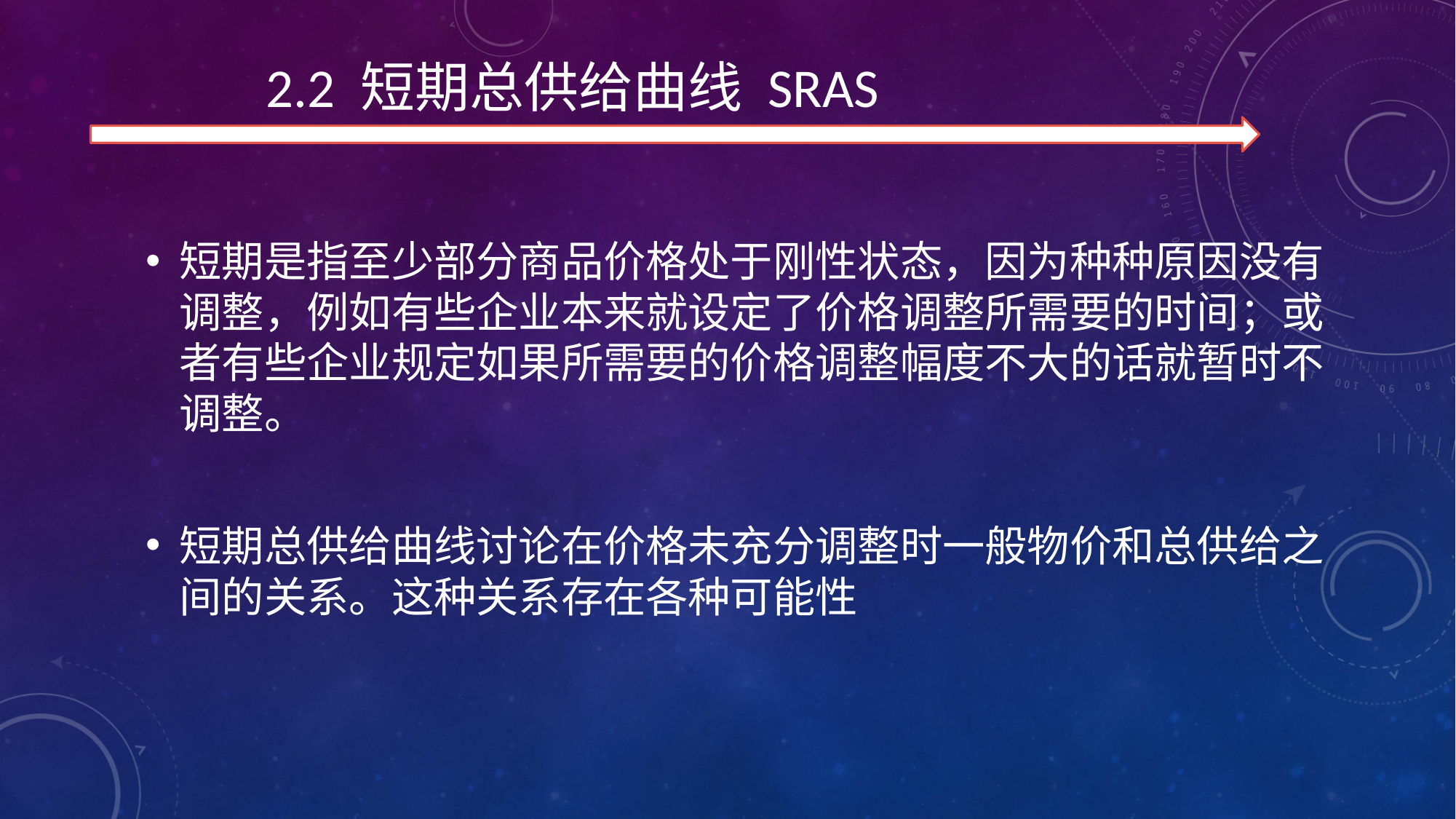

# 2.2 短期总供给曲线 sras

短期是指至少部分商品价格处于刚性状态，因为种种原因没有调整，例如有些企业本来就设定了价格调整所需要的时间；或者有些企业规定如果所需要的价格调整幅度不大的话就暂时不调整。

短期总供给曲线讨论在价格未充分调整时一般物价和总供给之间的关系。这种关系存在各种可能性